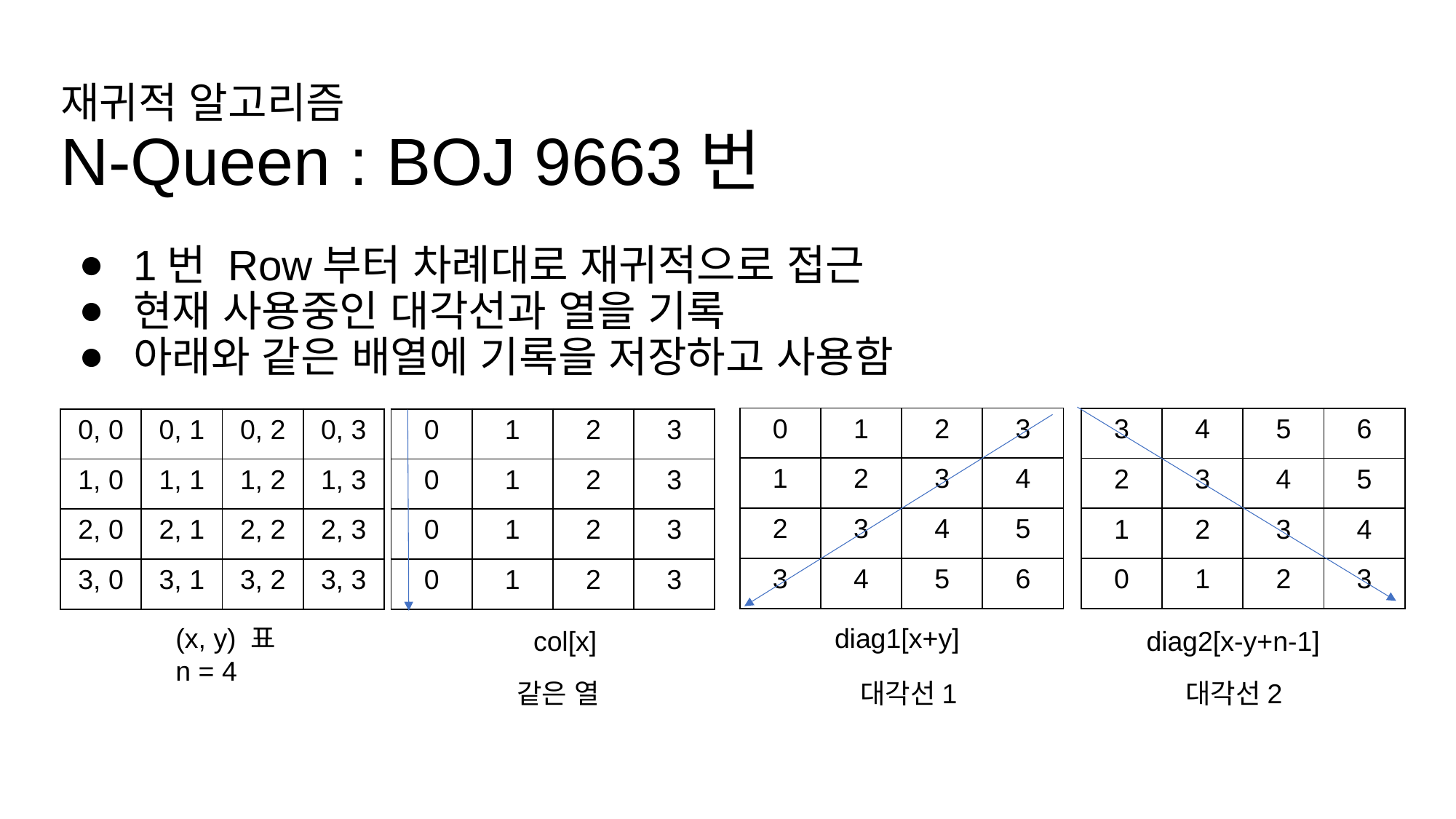

# 재귀적 알고리즘 N-Queen : BOJ 9663번

1번 Row부터 차례대로 재귀적으로 접근
현재 사용중인 대각선과 열을 기록
아래와 같은 배열에 기록을 저장하고 사용함

| 0 | 1 | 2 | 3 |
| --- | --- | --- | --- |
| 1 | 2 | 3 | 4 |
| 2 | 3 | 4 | 5 |
| 3 | 4 | 5 | 6 |
| 3 | 4 | 5 | 6 |
| --- | --- | --- | --- |
| 2 | 3 | 4 | 5 |
| 1 | 2 | 3 | 4 |
| 0 | 1 | 2 | 3 |
| 0, 0 | 0, 1 | 0, 2 | 0, 3 |
| --- | --- | --- | --- |
| 1, 0 | 1, 1 | 1, 2 | 1, 3 |
| 2, 0 | 2, 1 | 2, 2 | 2, 3 |
| 3, 0 | 3, 1 | 3, 2 | 3, 3 |
| 0 | 1 | 2 | 3 |
| --- | --- | --- | --- |
| 0 | 1 | 2 | 3 |
| 0 | 1 | 2 | 3 |
| 0 | 1 | 2 | 3 |
diag1[x+y]
(x, y) 표
n = 4
diag2[x-y+n-1]
col[x]
대각선2
같은 열
대각선1